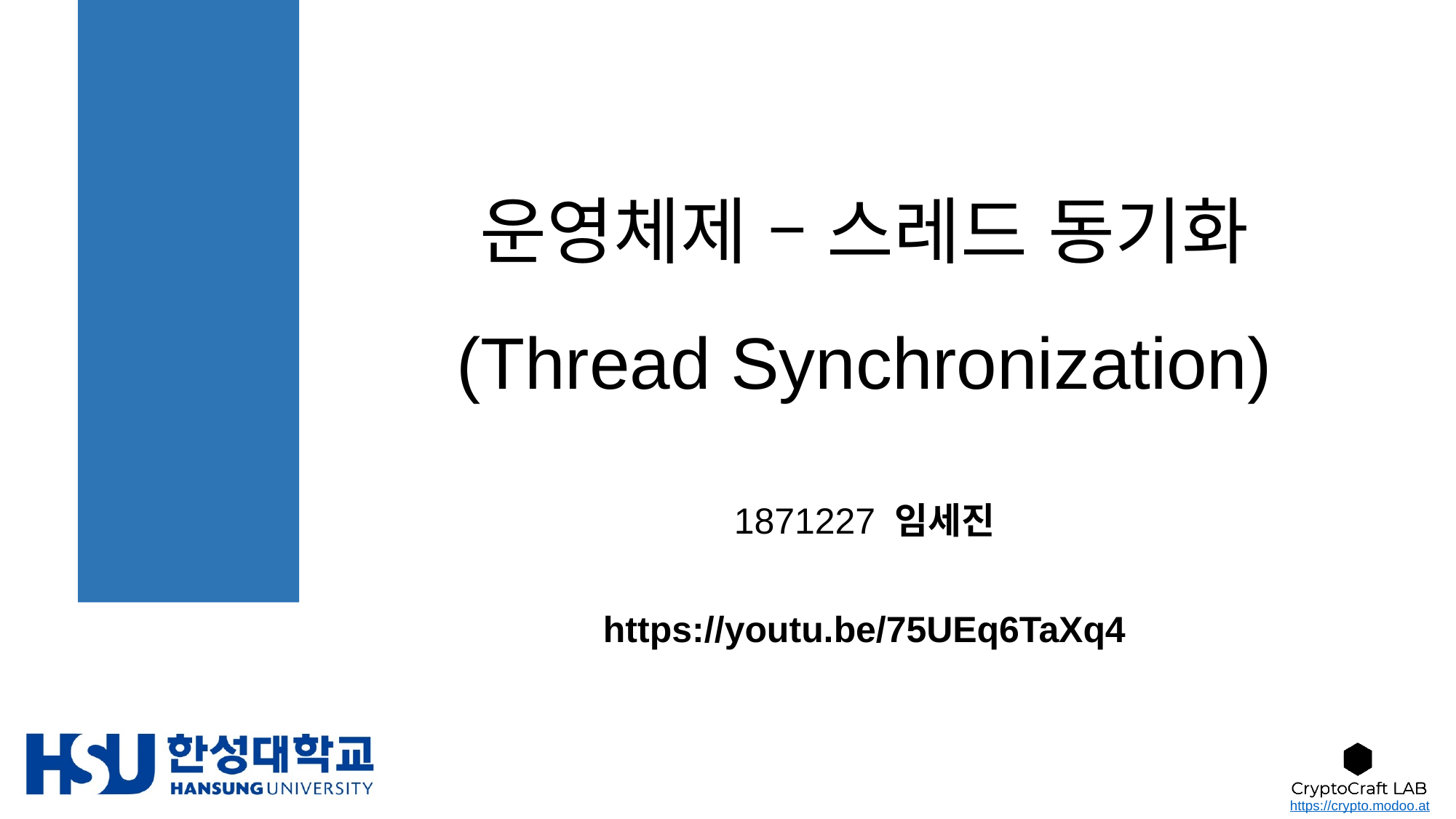

# 운영체제 – 스레드 동기화 (Thread Synchronization)
1871227 임세진

https://youtu.be/75UEq6TaXq4